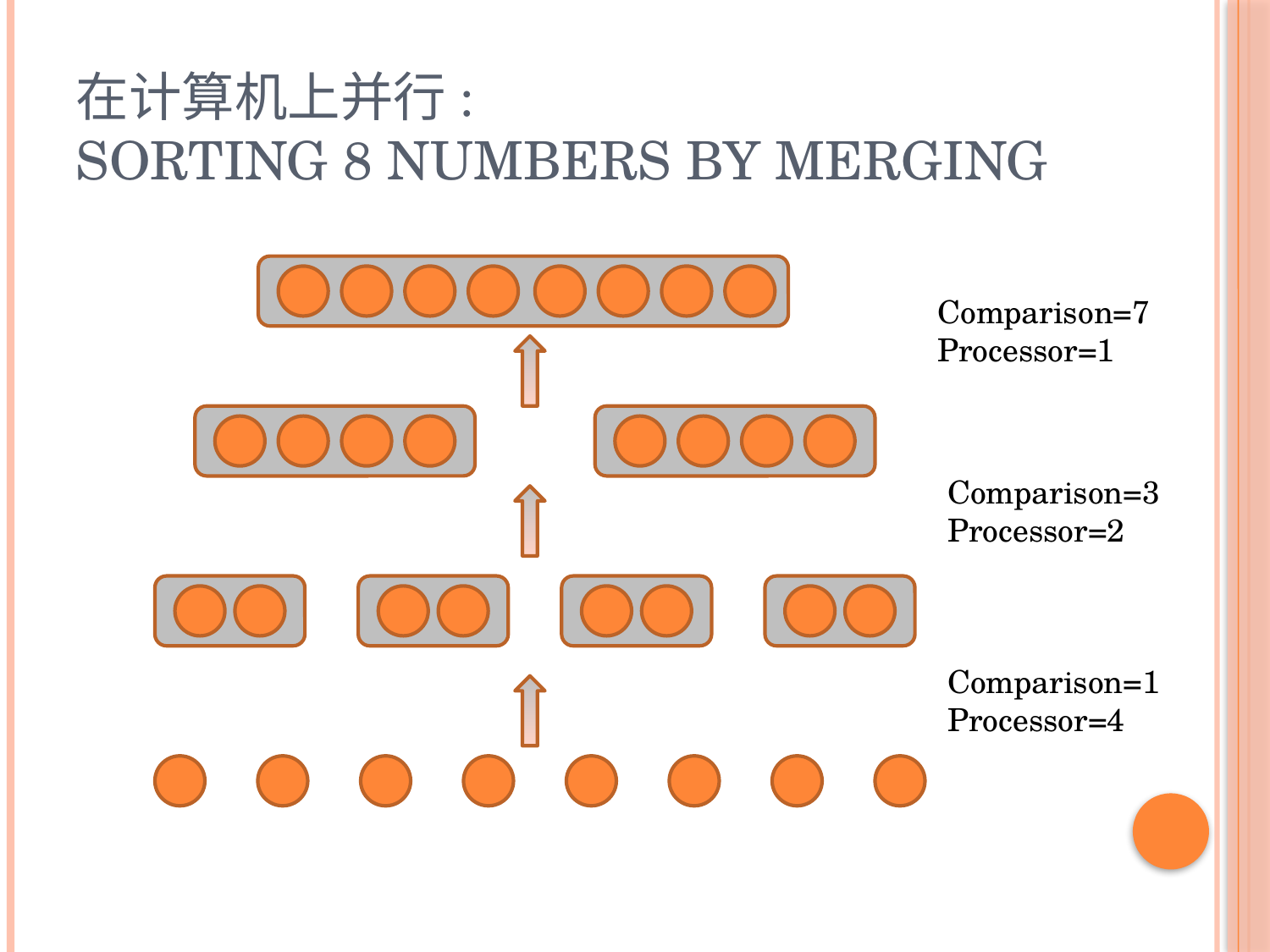

# 在计算机上并行: Sorting 8 numbers by Merging

Comparison=7
Processor=1

Comparison=3
Processor=2

Comparison=1
Processor=4